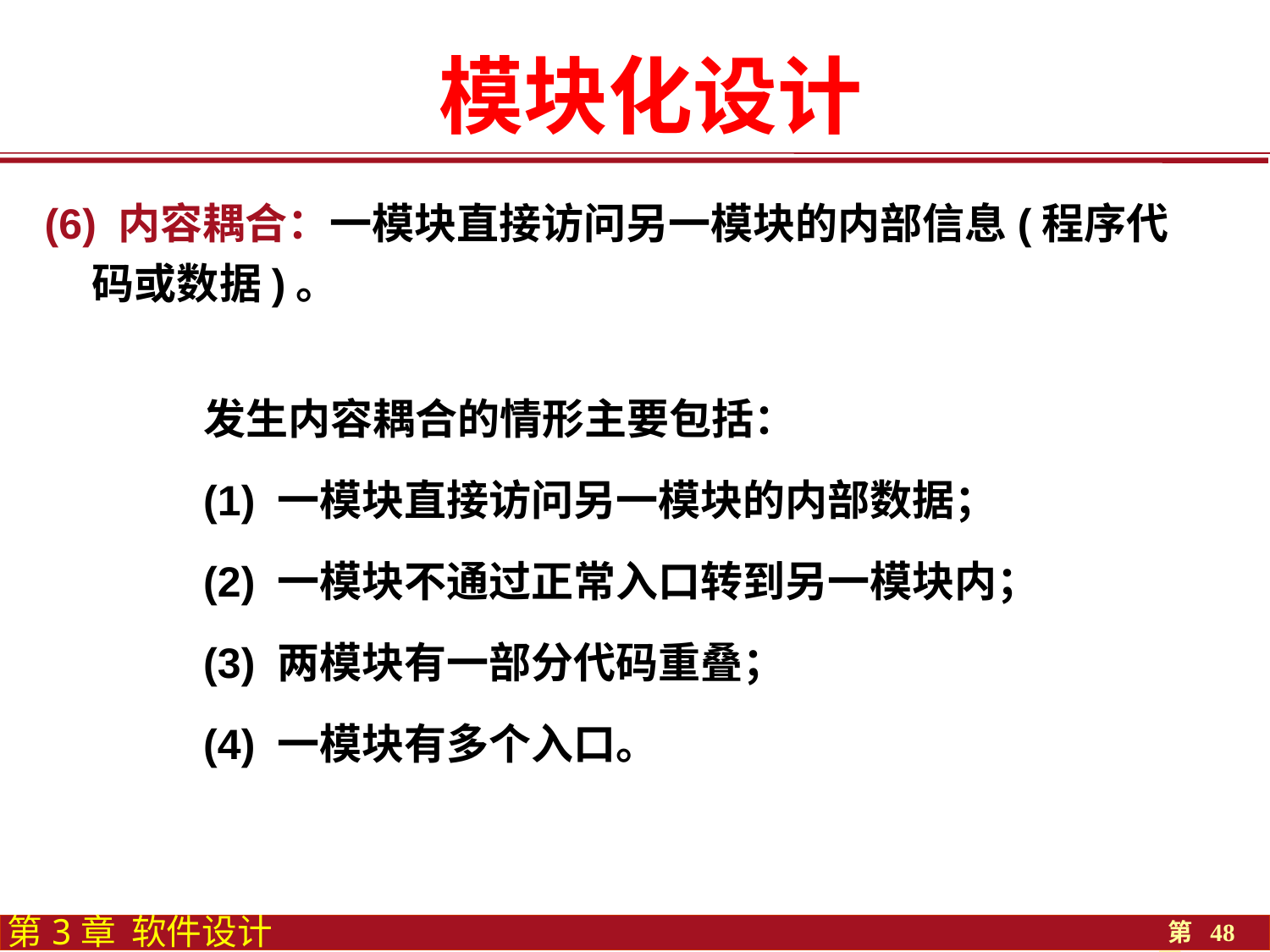

模块化设计
(6) 内容耦合：一模块直接访问另一模块的内部信息(程序代码或数据)。
发生内容耦合的情形主要包括：
(1) 一模块直接访问另一模块的内部数据；
(2) 一模块不通过正常入口转到另一模块内；
(3) 两模块有一部分代码重叠；
(4) 一模块有多个入口。